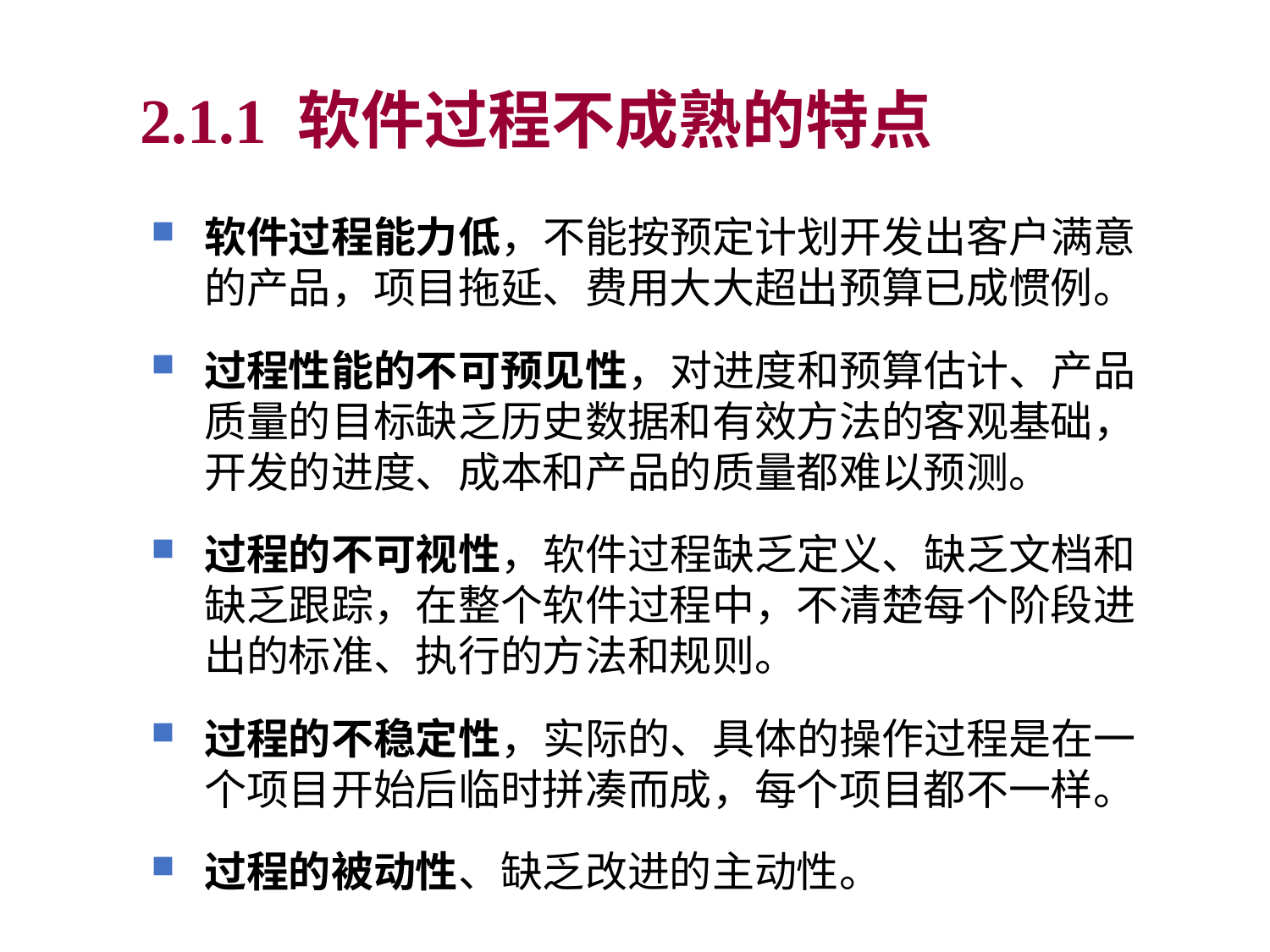

2.1.1 软件过程不成熟的特点
软件过程能力低，不能按预定计划开发出客户满意的产品，项目拖延、费用大大超出预算已成惯例。
过程性能的不可预见性，对进度和预算估计、产品质量的目标缺乏历史数据和有效方法的客观基础，开发的进度、成本和产品的质量都难以预测。
过程的不可视性，软件过程缺乏定义、缺乏文档和缺乏跟踪，在整个软件过程中，不清楚每个阶段进出的标准、执行的方法和规则。
过程的不稳定性，实际的、具体的操作过程是在一个项目开始后临时拼凑而成，每个项目都不一样。
过程的被动性、缺乏改进的主动性。